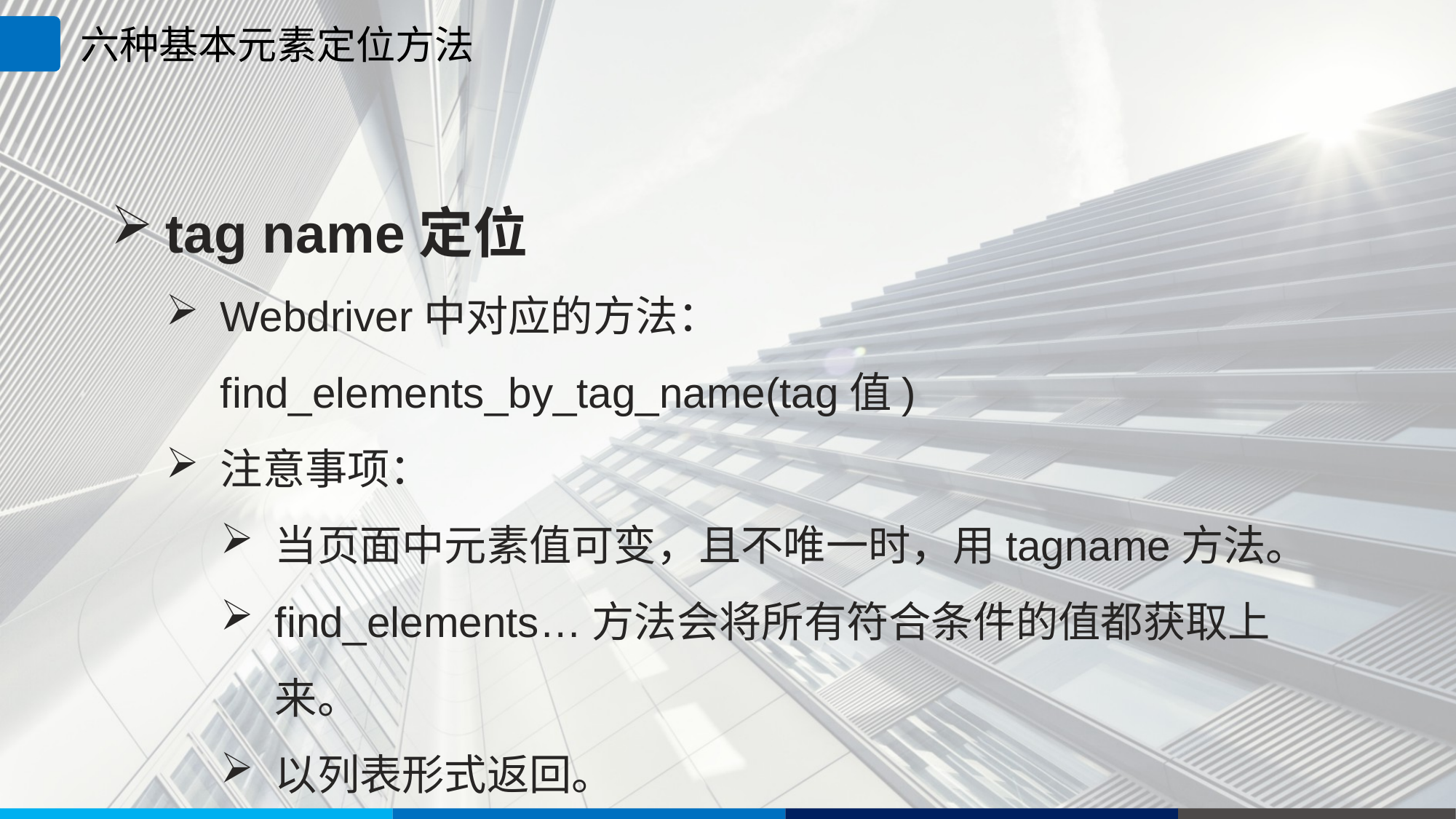

六种基本元素定位方法

tag name定位
Webdriver中对应的方法：find_elements_by_tag_name(tag值)
注意事项：
当页面中元素值可变，且不唯一时，用tagname方法。
find_elements…方法会将所有符合条件的值都获取上来。
以列表形式返回。